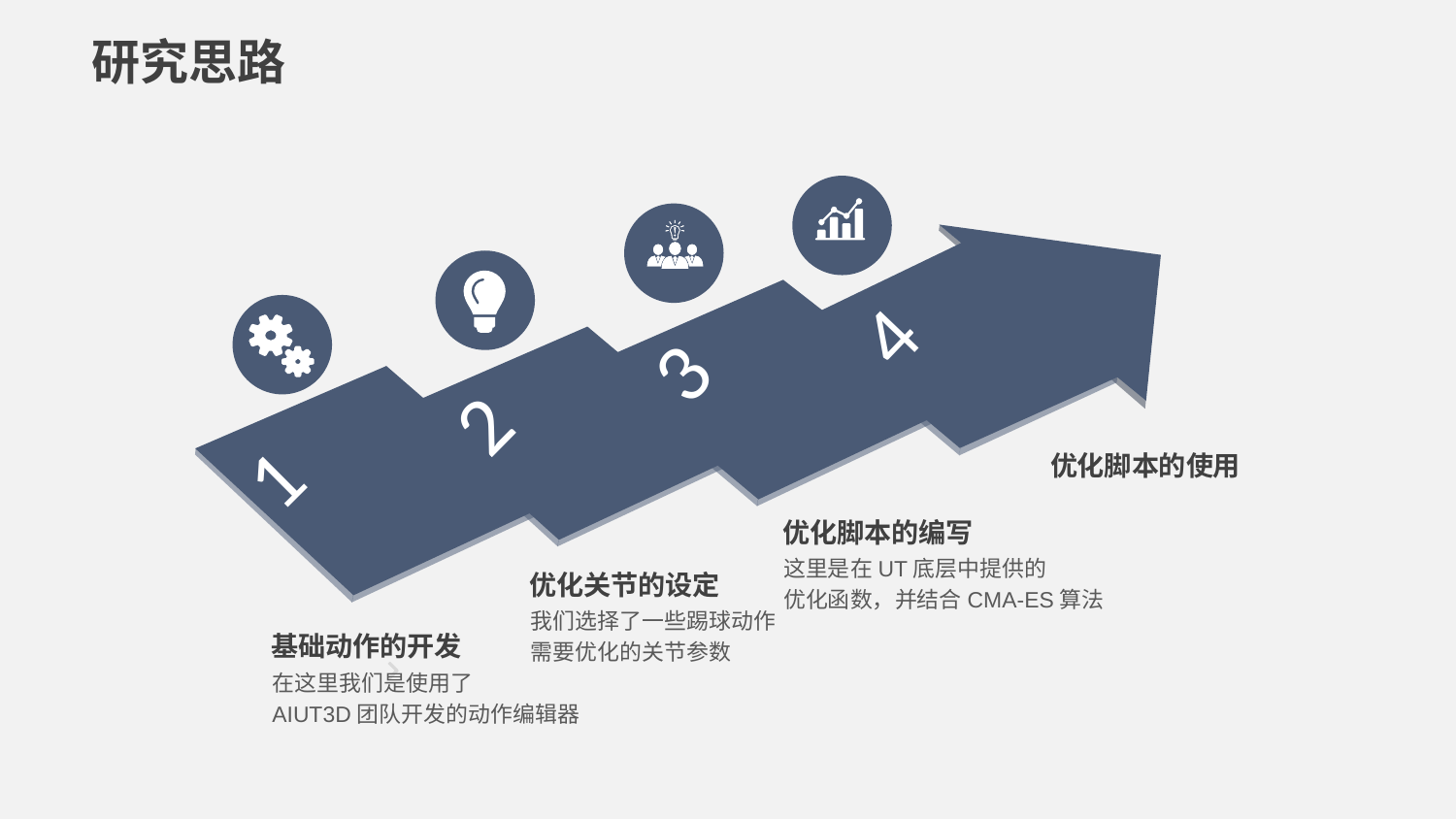

研究思路

4

3

2

1

优化脚本的使用

优化脚本的编写
这里是在UT底层中提供的
优化函数，并结合CMA-ES算法
优化关节的设定
我们选择了一些踢球动作
需要优化的关节参数
基础动作的开发

在这里我们是使用了
AIUT3D团队开发的动作编辑器